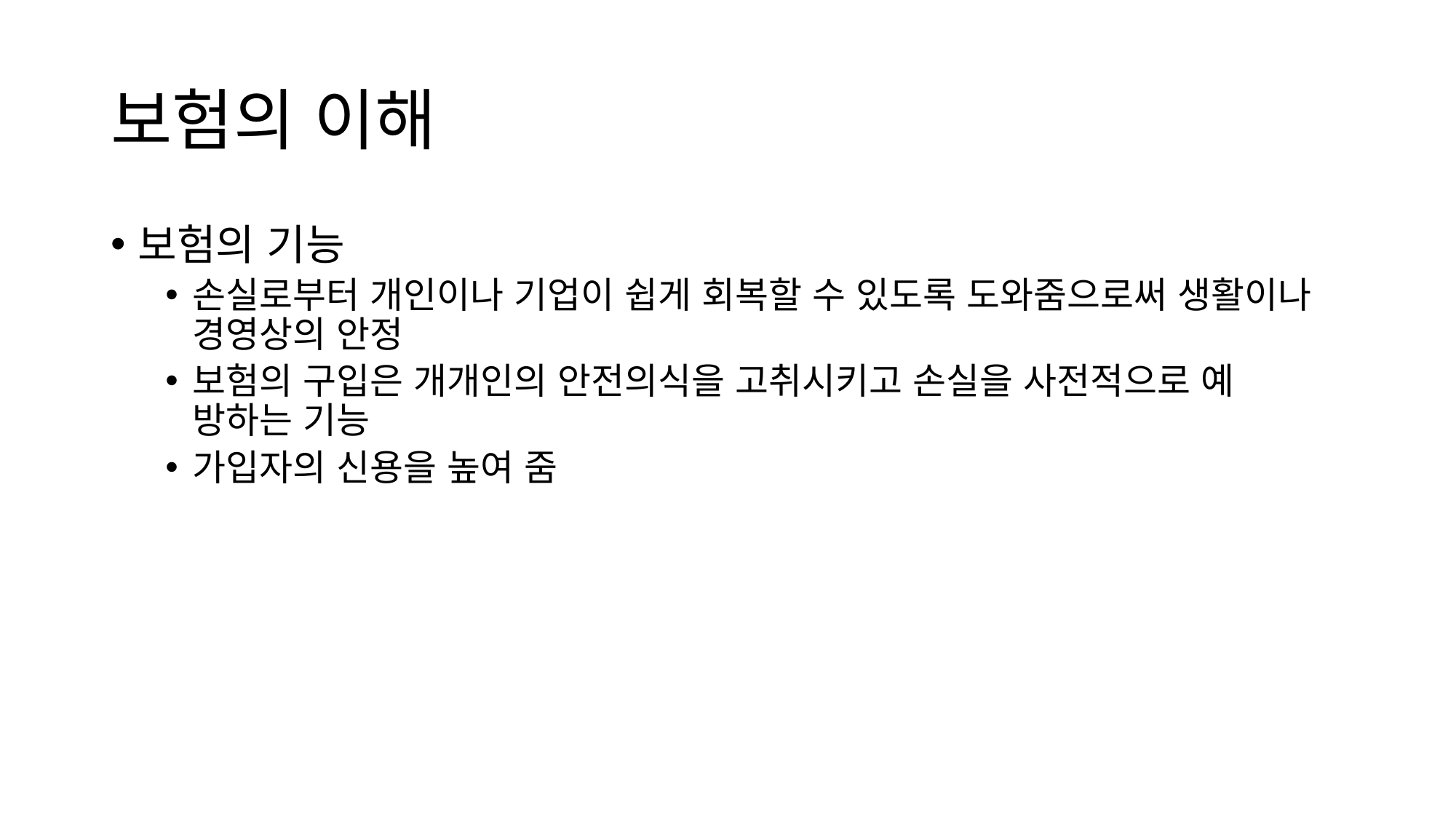

# 보험의 이해
보험의 기능
손실로부터 개인이나 기업이 쉽게 회복할 수 있도록 도와줌으로써 생활이나 경영상의 안정
보험의 구입은 개개인의 안전의식을 고취시키고 손실을 사전적으로 예 방하는 기능
가입자의 신용을 높여 줌